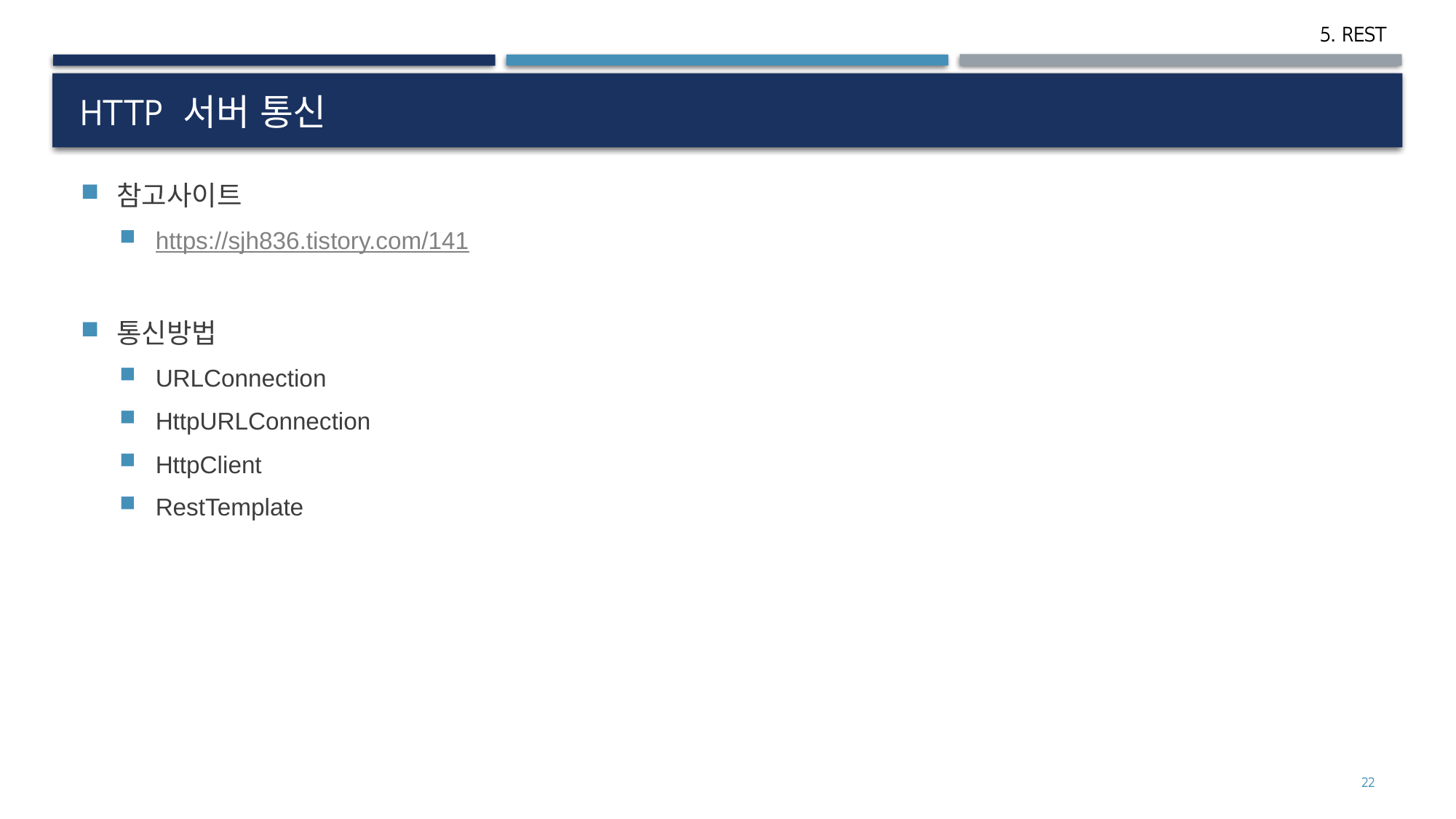

# HTTP 서버 통신
참고사이트
https://sjh836.tistory.com/141

통신방법
URLConnection
HttpURLConnection
HttpClient
RestTemplate

22